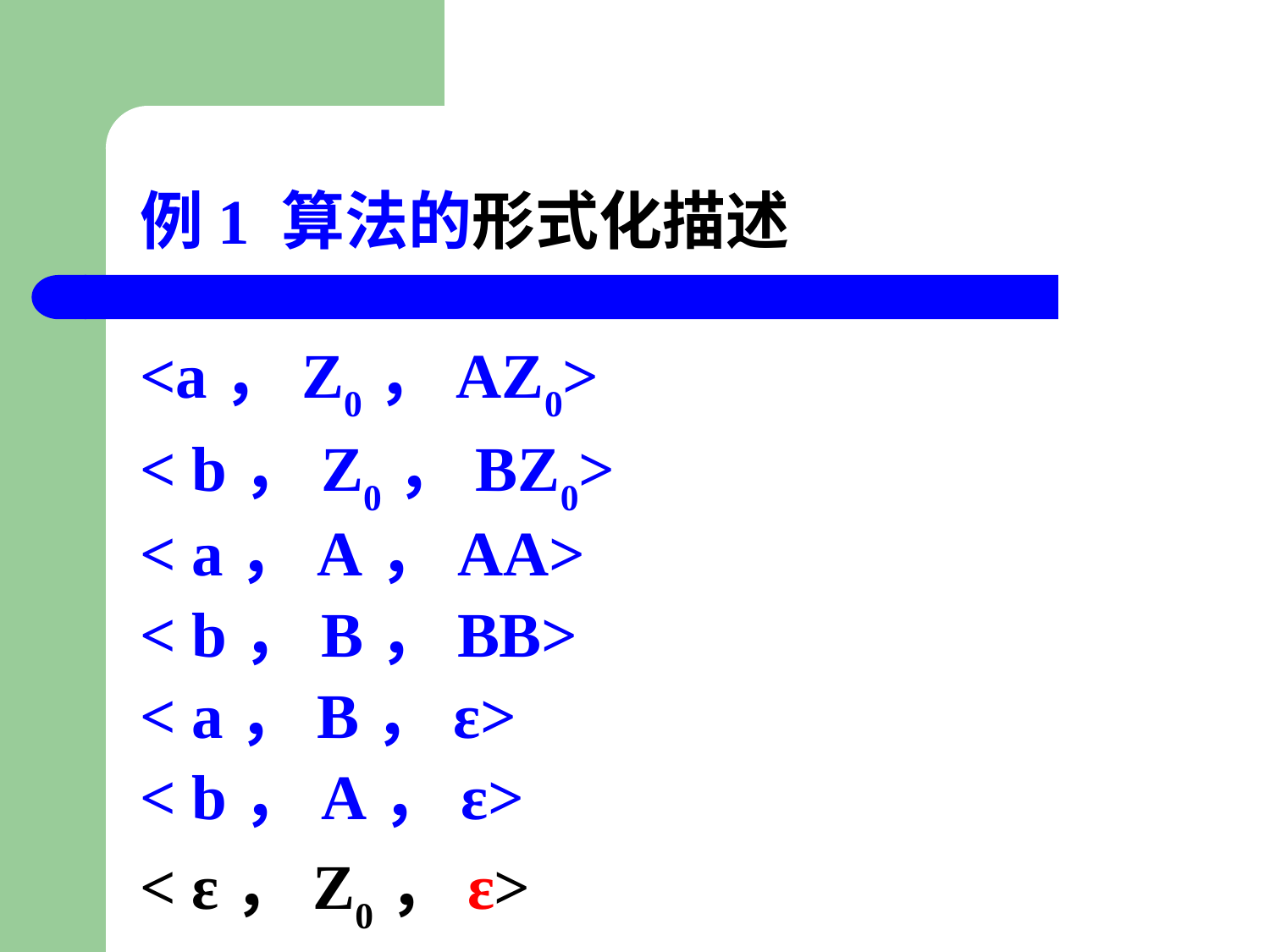

# 例1 算法的形式化描述
<a，Z0，AZ0>
< b，Z0，BZ0>
< a，A，AA>
< b，B，BB>
< a，B，ε>
< b，A，ε>
< ε，Z0，ε>